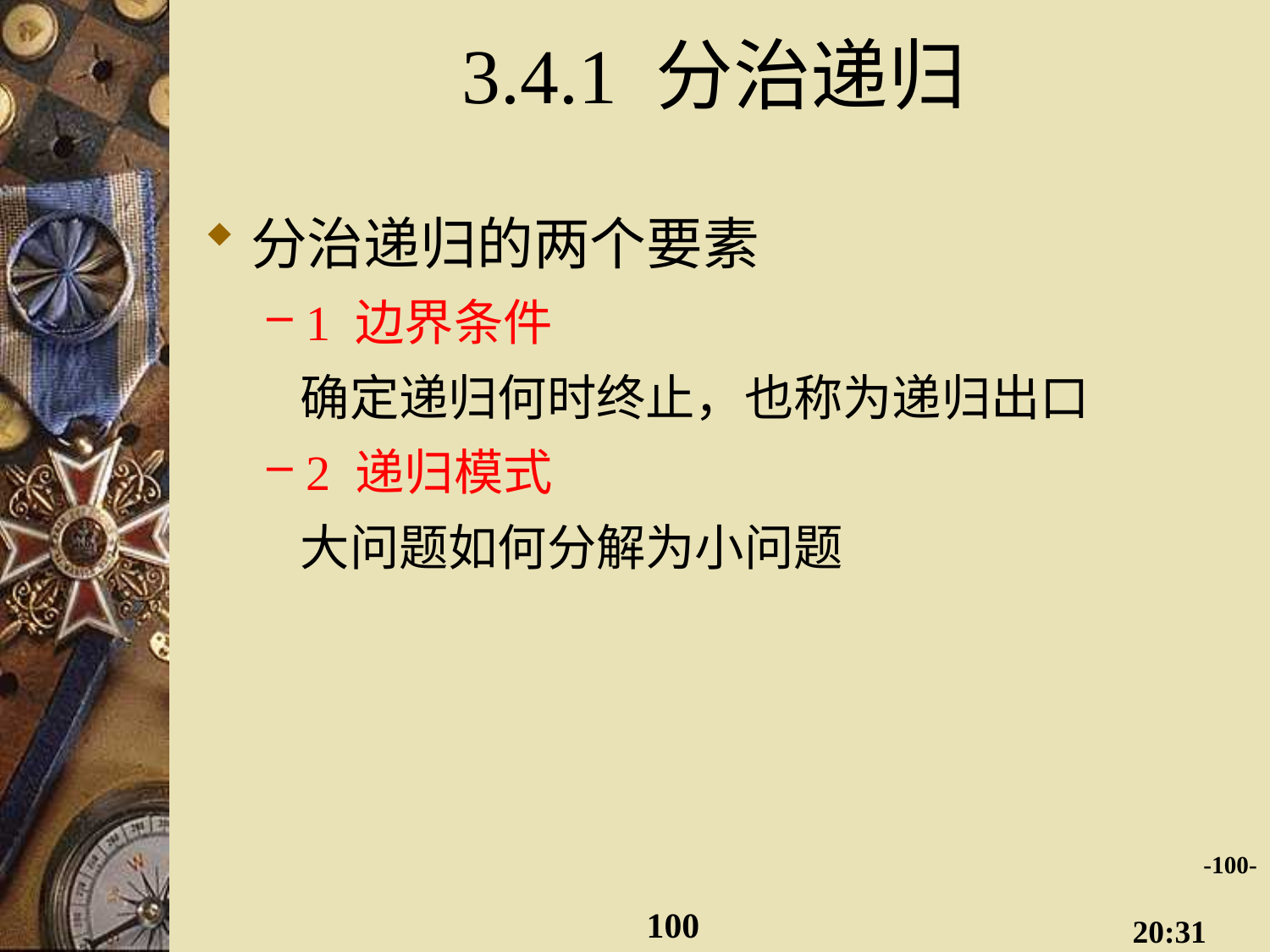

# 3.4.1 分治递归
分治递归的两个要素
1 边界条件
  确定递归何时终止，也称为递归出口
2 递归模式
  大问题如何分解为小问题
-100-